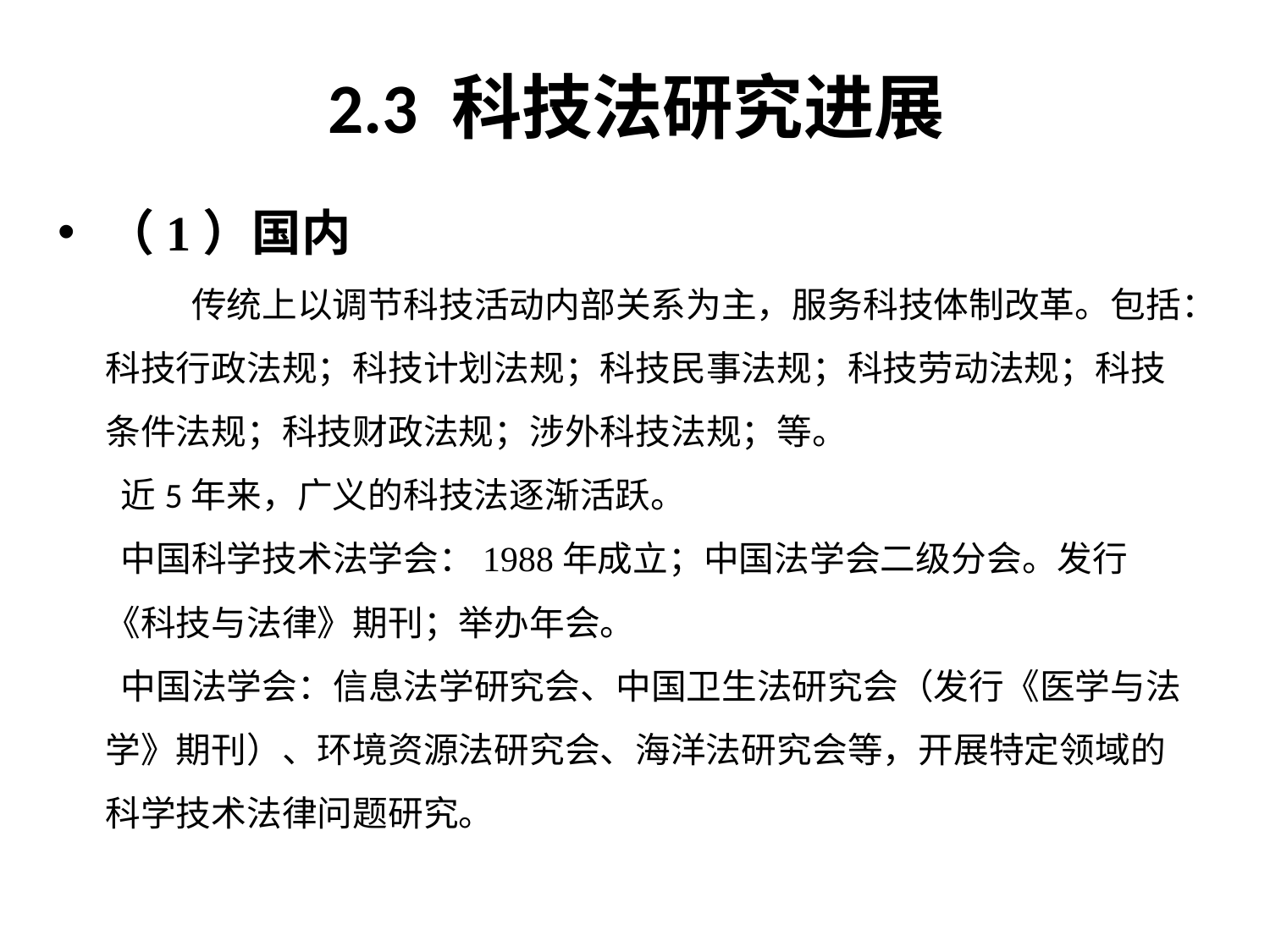

# 2.3 科技法研究进展
（1）国内
                传统上以调节科技活动内部关系为主，服务科技体制改革。包括：科技行政法规；科技计划法规；科技民事法规；科技劳动法规；科技条件法规；科技财政法规；涉外科技法规；等。
       近5年来，广义的科技法逐渐活跃。
       中国科学技术法学会：1988年成立；中国法学会二级分会。发行《科技与法律》期刊；举办年会。
       中国法学会：信息法学研究会、中国卫生法研究会（发行《医学与法学》期刊）、环境资源法研究会、海洋法研究会等，开展特定领域的科学技术法律问题研究。